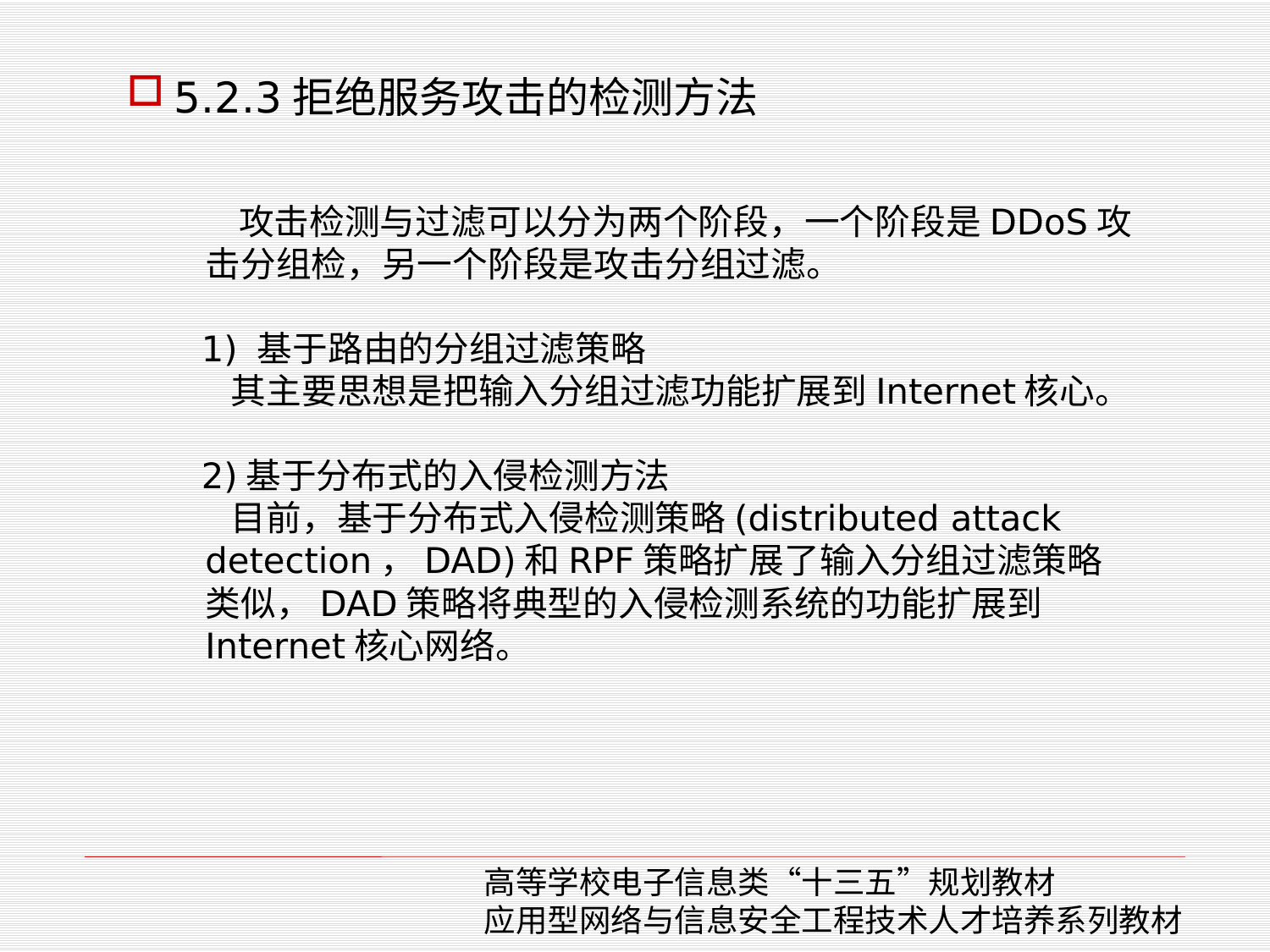

5.2.3拒绝服务攻击的检测方法
        攻击检测与过滤可以分为两个阶段，一个阶段是DDoS攻击分组检，另一个阶段是攻击分组过滤。

   1) 基于路由的分组过滤策略
       其主要思想是把输入分组过滤功能扩展到Internet核心。

   2)基于分布式的入侵检测方法
       目前，基于分布式入侵检测策略(distributed attack detection，DAD)和RPF策略扩展了输入分组过滤策略类似，DAD策略将典型的入侵检测系统的功能扩展到Internet核心网络。
高等学校电子信息类“十三五”规划教材
应用型网络与信息安全工程技术人才培养系列教材